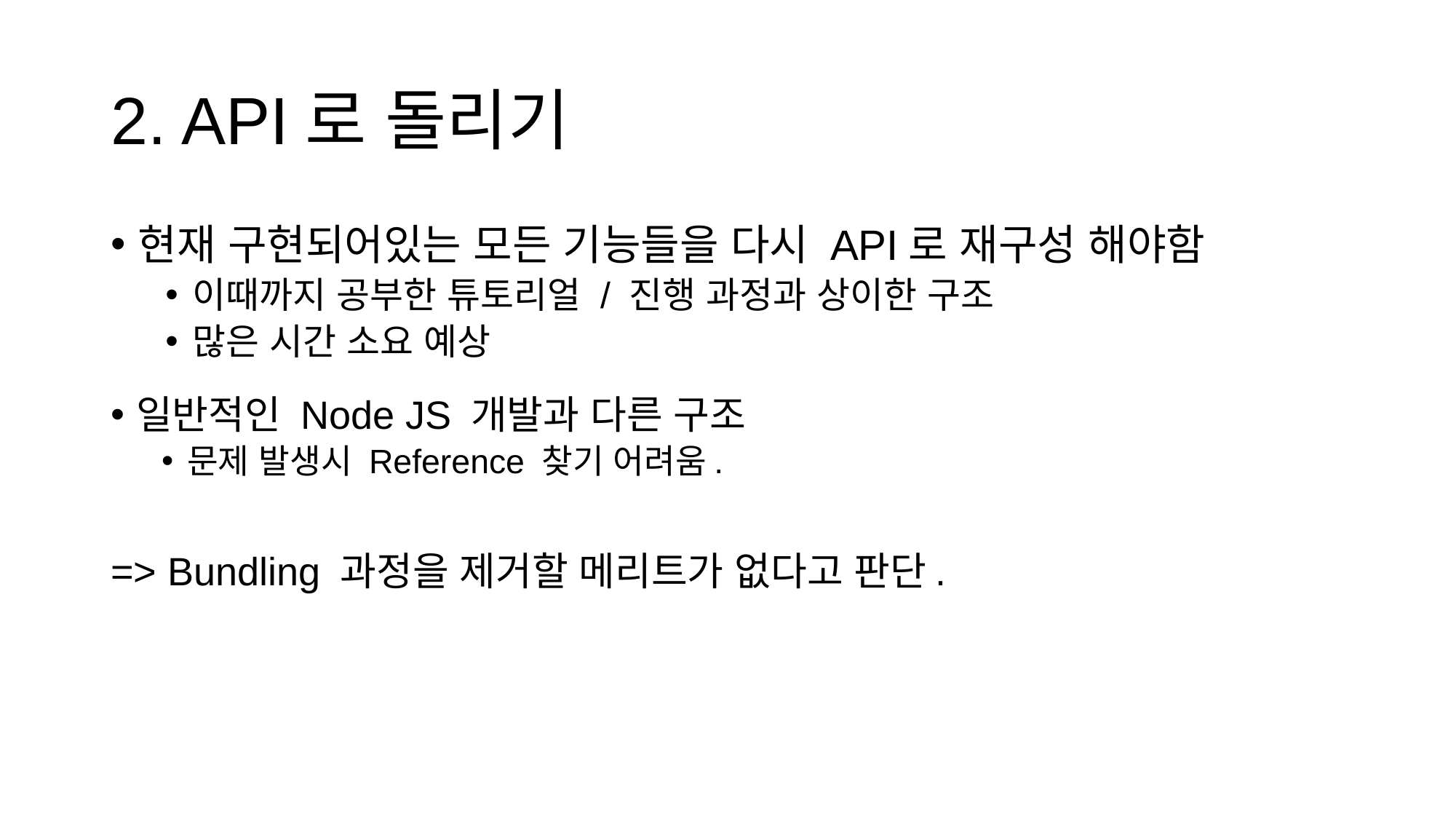

# 2. API로 돌리기
현재 구현되어있는 모든 기능들을 다시 API로 재구성 해야함
이때까지 공부한 튜토리얼 / 진행 과정과 상이한 구조
많은 시간 소요 예상

일반적인 Node JS 개발과 다른 구조
문제 발생시 Reference 찾기 어려움.

=> Bundling 과정을 제거할 메리트가 없다고 판단.